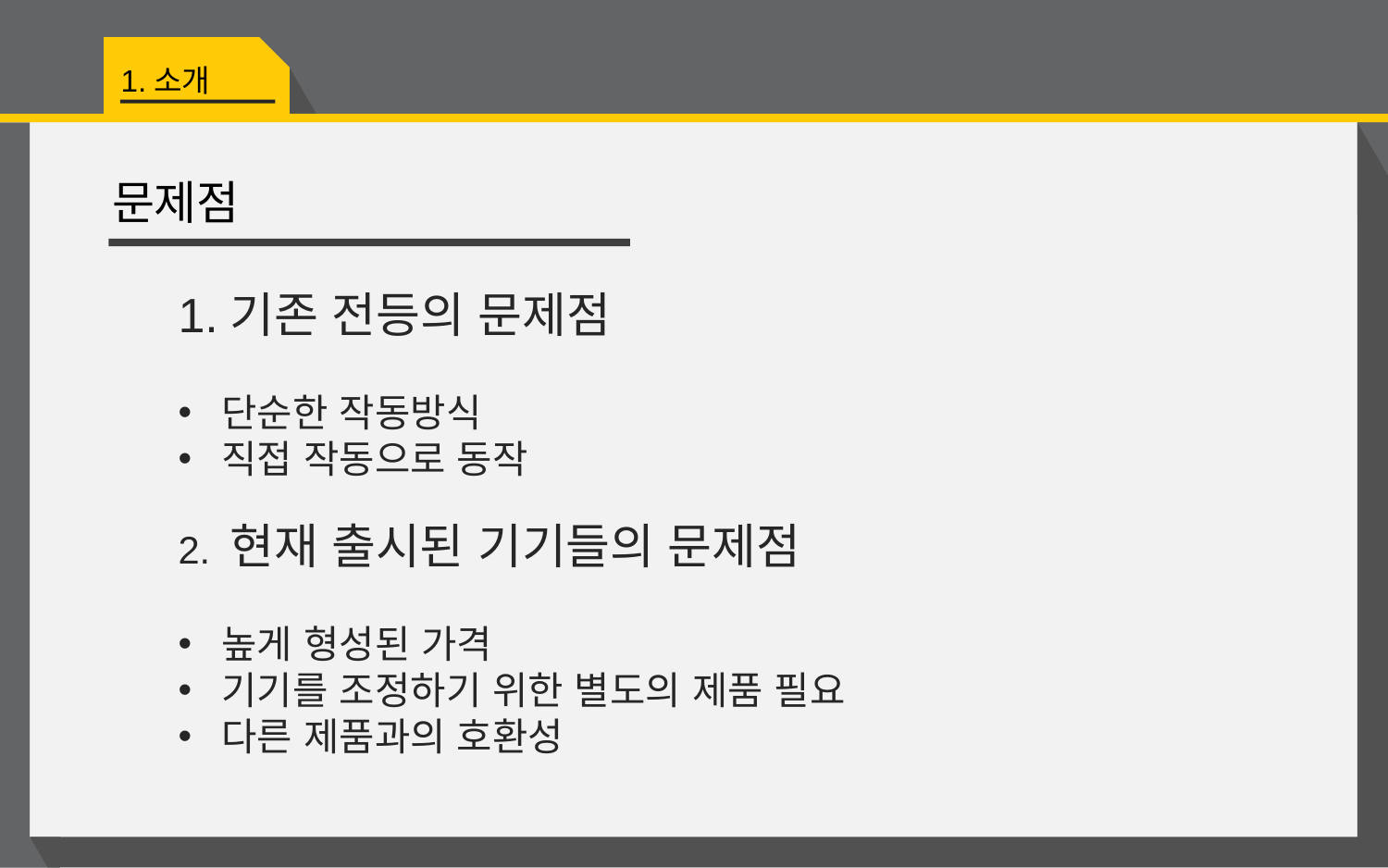

1.소개
문제점

기존 전등의 문제점

단순한 작동방식
직접 작동으로 동작

2. 현재 출시된 기기들의 문제점

높게 형성된 가격
기기를 조정하기 위한 별도의 제품 필요
다른 제품과의 호환성